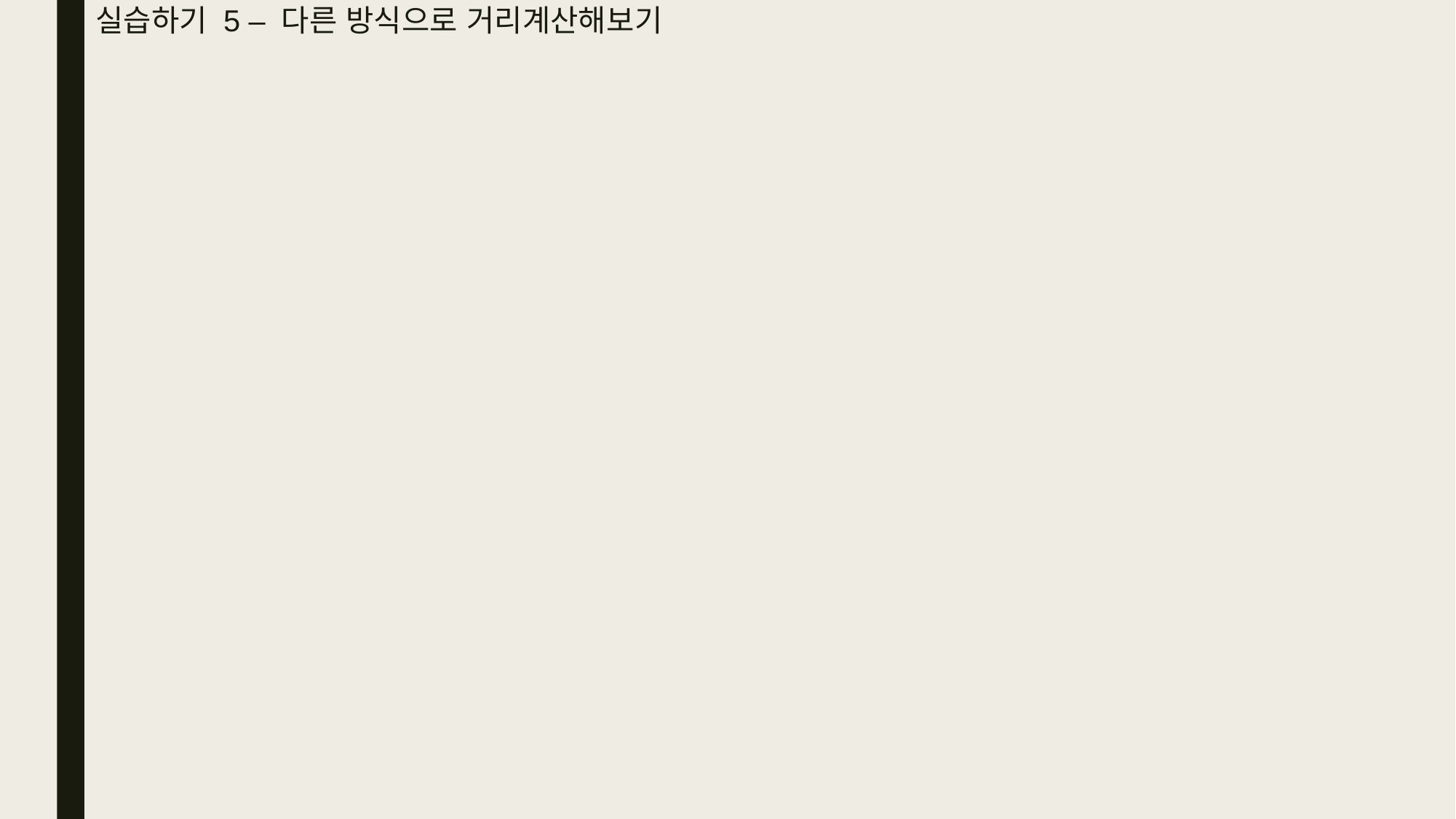

# 실습하기 5 – 다른 방식으로 거리계산해보기